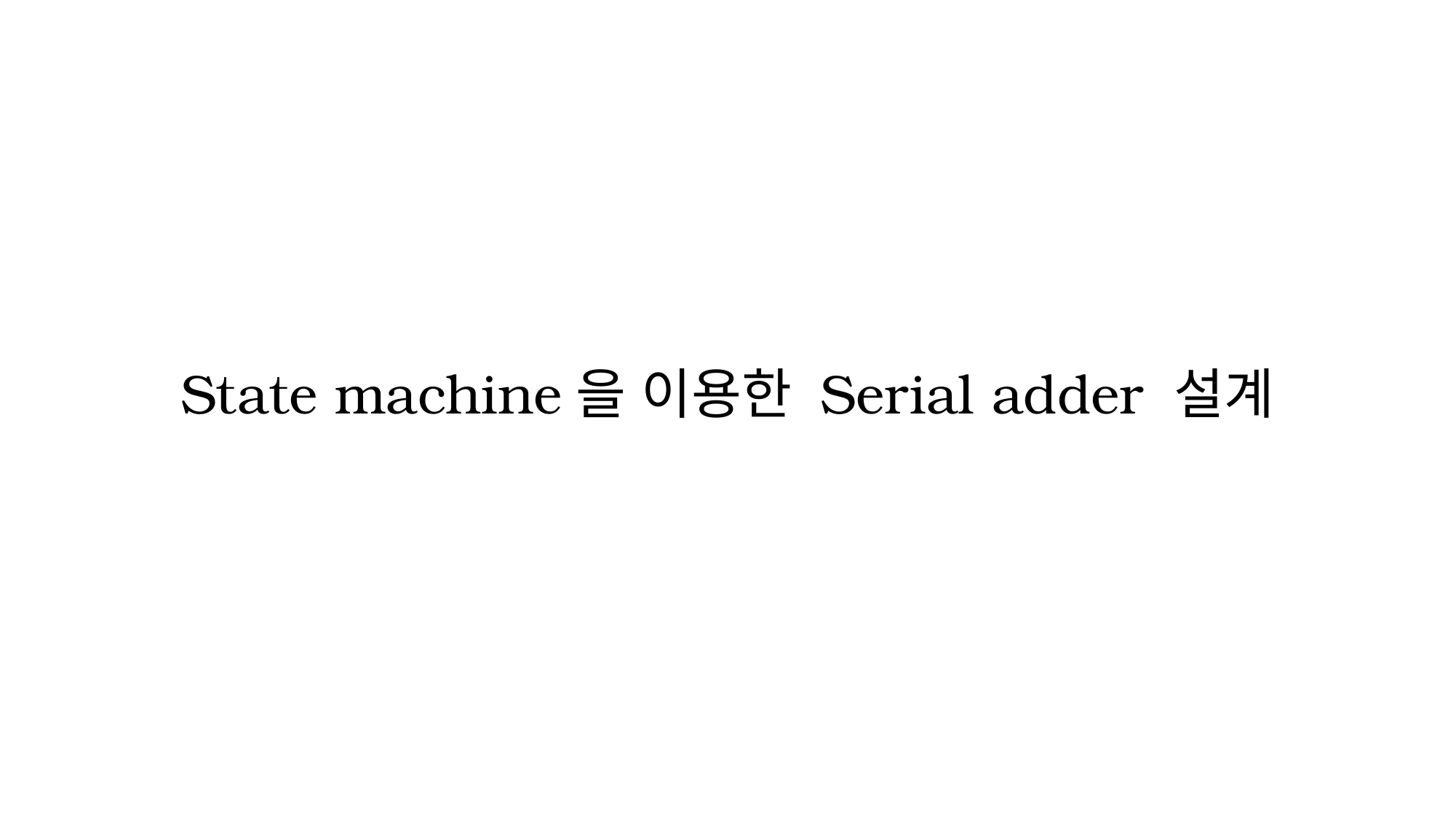

# State machine을 이용한 Serial adder 설계